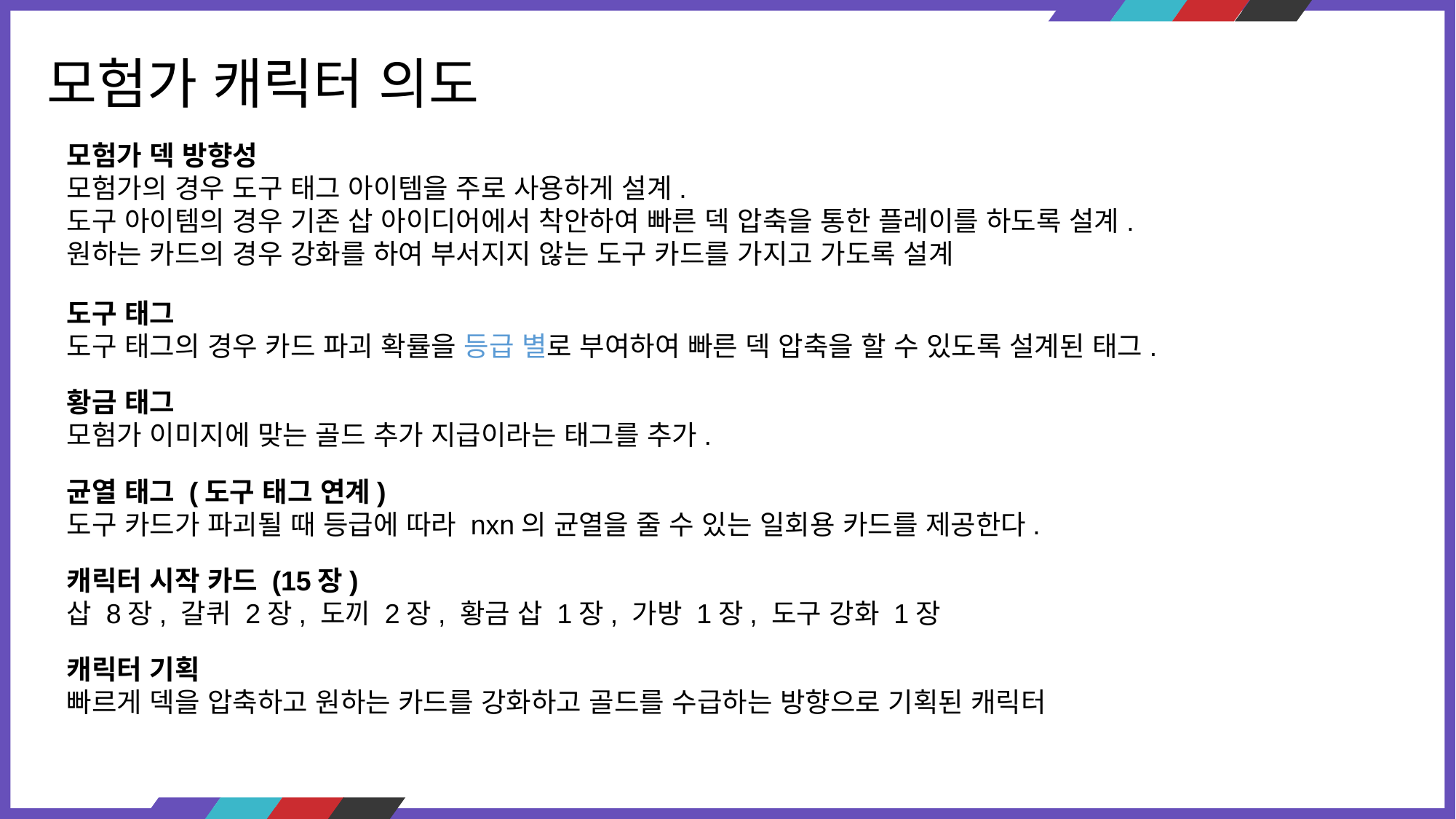

모험가 캐릭터 의도
모험가 덱 방향성
모험가의 경우 도구 태그 아이템을 주로 사용하게 설계.
도구 아이템의 경우 기존 삽 아이디어에서 착안하여 빠른 덱 압축을 통한 플레이를 하도록 설계.
원하는 카드의 경우 강화를 하여 부서지지 않는 도구 카드를 가지고 가도록 설계
도구 태그
도구 태그의 경우 카드 파괴 확률을 등급 별로 부여하여 빠른 덱 압축을 할 수 있도록 설계된 태그.
황금 태그
모험가 이미지에 맞는 골드 추가 지급이라는 태그를 추가.
균열 태그 (도구 태그 연계)
도구 카드가 파괴될 때 등급에 따라 nxn의 균열을 줄 수 있는 일회용 카드를 제공한다.
캐릭터 시작 카드 (15장)
삽 8장, 갈퀴 2장, 도끼 2장, 황금 삽 1장, 가방 1장, 도구 강화 1장
캐릭터 기획
빠르게 덱을 압축하고 원하는 카드를 강화하고 골드를 수급하는 방향으로 기획된 캐릭터